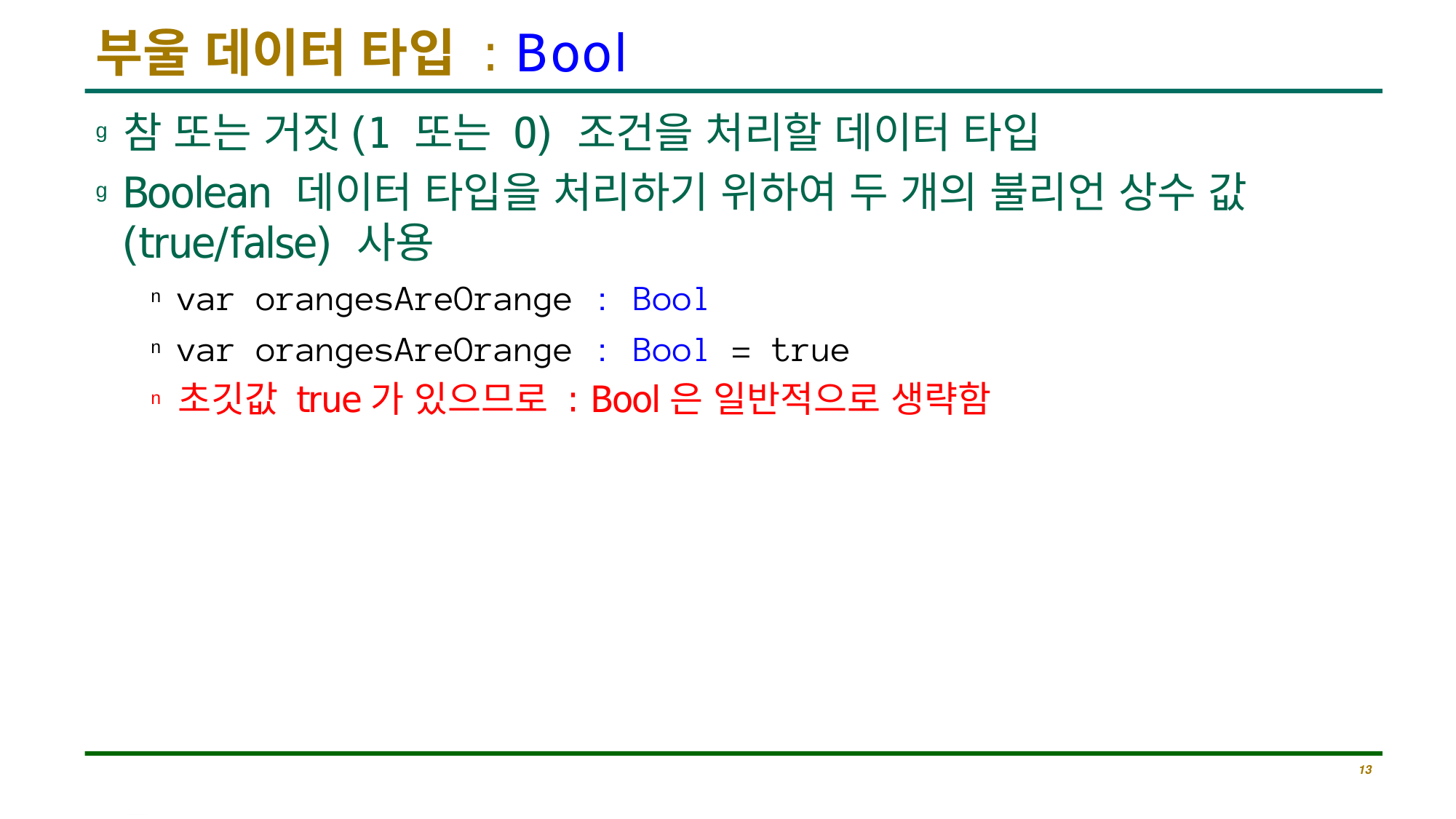

# 부울 데이터 타입 : Bool
참 또는 거짓(1 또는 0) 조건을 처리할 데이터 타입
Boolean 데이터 타입을 처리하기 위하여 두 개의 불리언 상수 값(true/false) 사용
var orangesAreOrange : Bool
var orangesAreOrange : Bool = true
초깃값 true가 있으므로 : Bool은 일반적으로 생략함